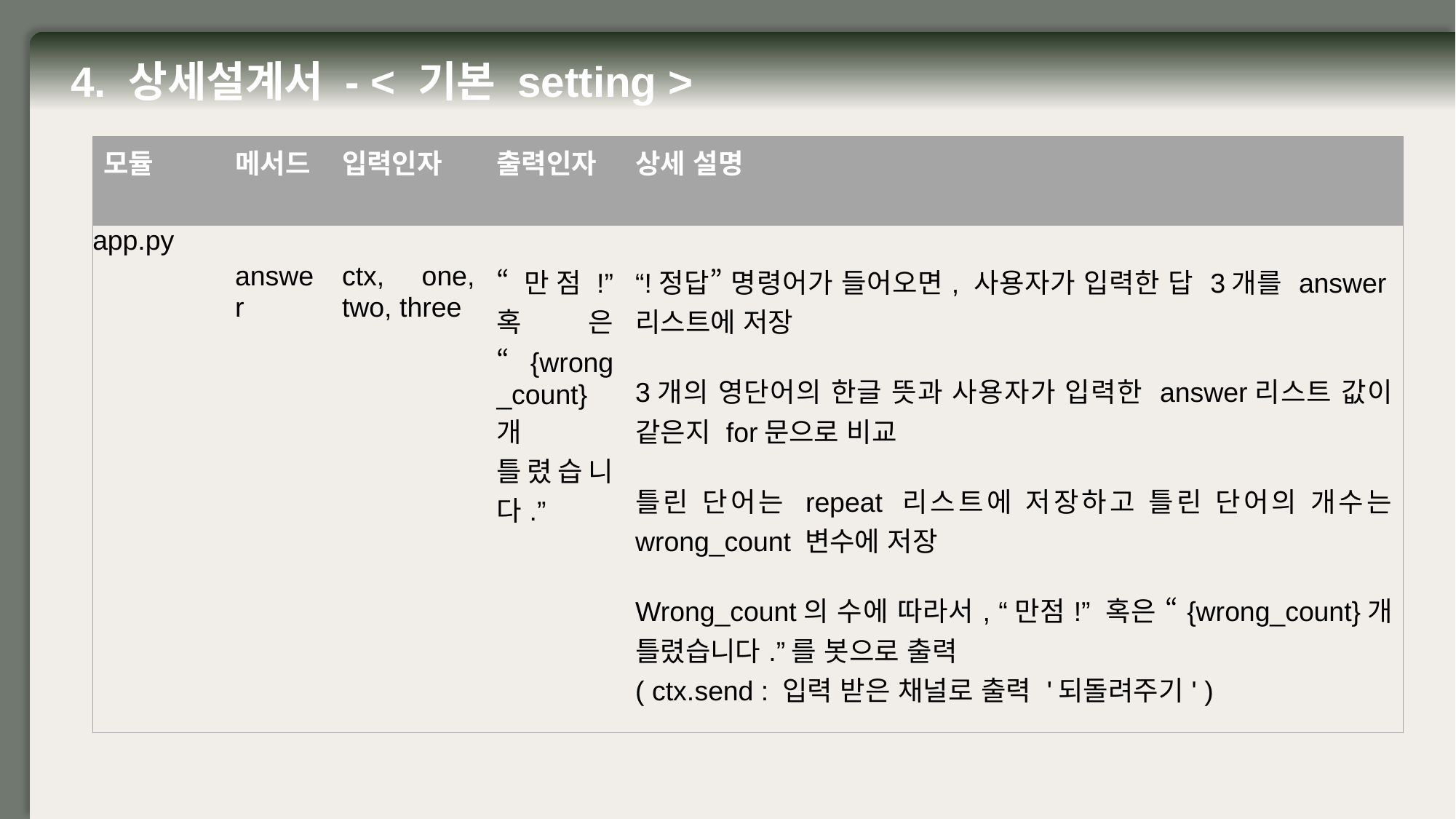

4. 상세설계서 - < 기본 setting >
| 모듈 | 메서드 | 입력인자 | 출력인자 | 상세 설명 |
| --- | --- | --- | --- | --- |
| app.py | answer | ctx, one, two, three | “만점!” 혹은 “{wrong\_count}개 틀렸습니다.” | “!정답” 명령어가 들어오면, 사용자가 입력한 답 3개를 answer리스트에 저장  3개의 영단어의 한글 뜻과 사용자가 입력한 answer리스트 값이 같은지 for문으로 비교  틀린 단어는 repeat 리스트에 저장하고 틀린 단어의 개수는 wrong\_count 변수에 저장  Wrong\_count의 수에 따라서, “만점!” 혹은 “{wrong\_count}개 틀렸습니다.”를 봇으로 출력  ( ctx.send : 입력 받은 채널로 출력 '되돌려주기' ) |